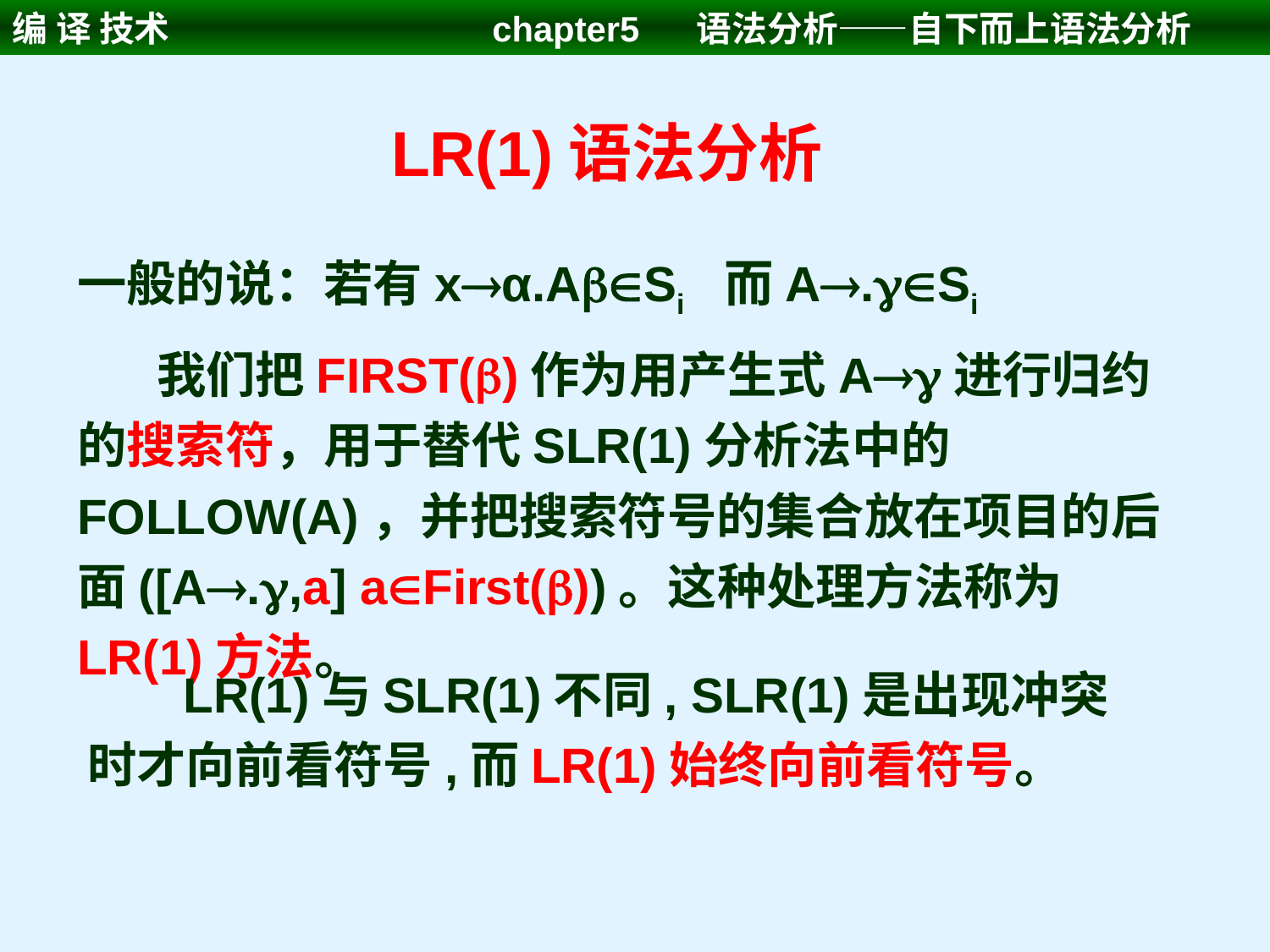

LR(1)语法分析
一般的说：若有x→α.Aβ∈Si  而A→.γ∈Si
      我们把FIRST(β)作为用产生式A→γ进行归约的搜索符，用于替代SLR(1)分析法中的FOLLOW(A)，并把搜索符号的集合放在项目的后面([A→.γ,a] a∈First(β))。这种处理方法称为LR(1)方法。

       LR(1)与SLR(1)不同, SLR(1)是出现冲突时才向前看符号,而LR(1)始终向前看符号。